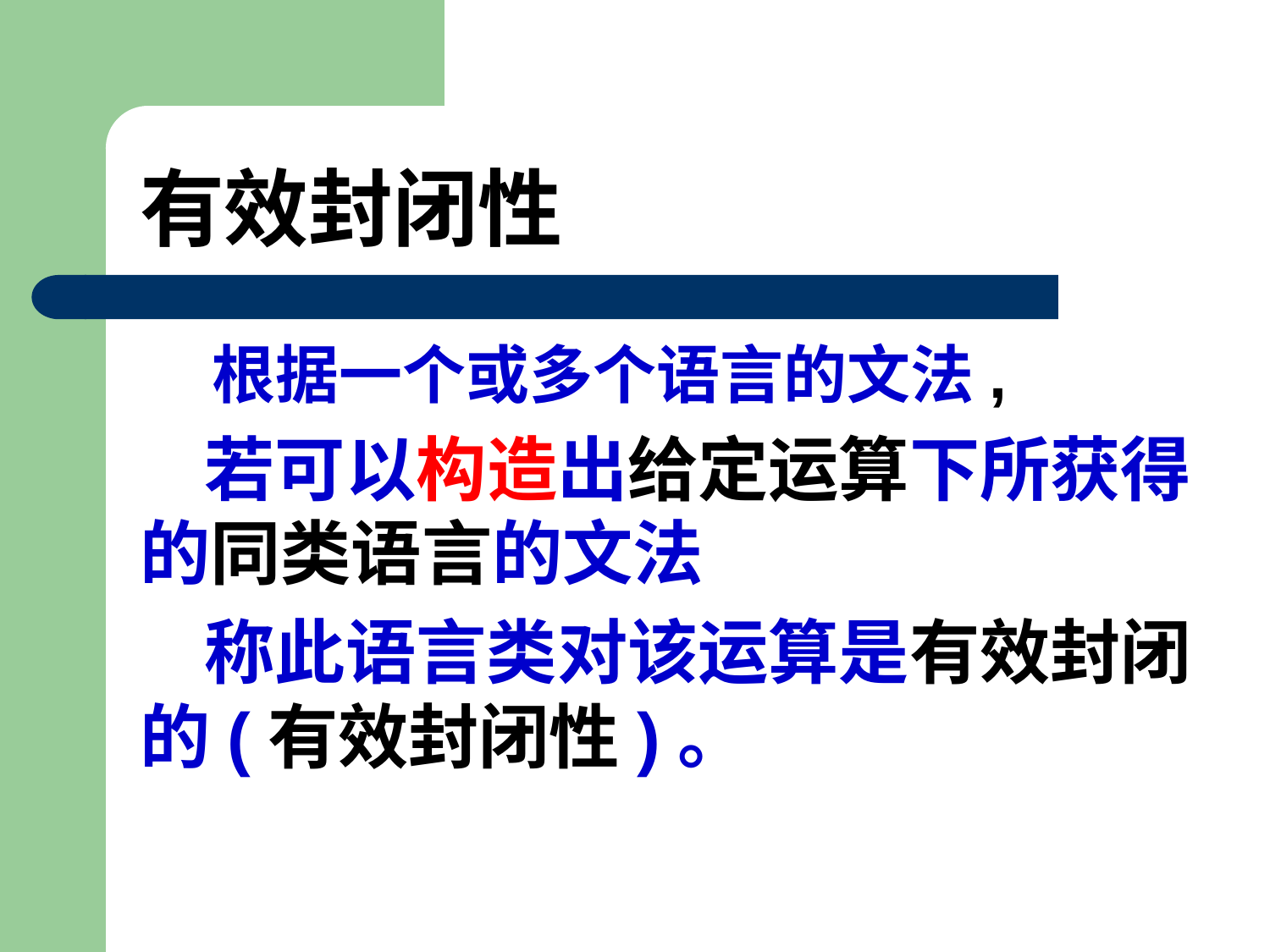

# 有效封闭性
    根据一个或多个语言的文法,
   若可以构造出给定运算下所获得的同类语言的文法
   称此语言类对该运算是有效封闭的(有效封闭性)。